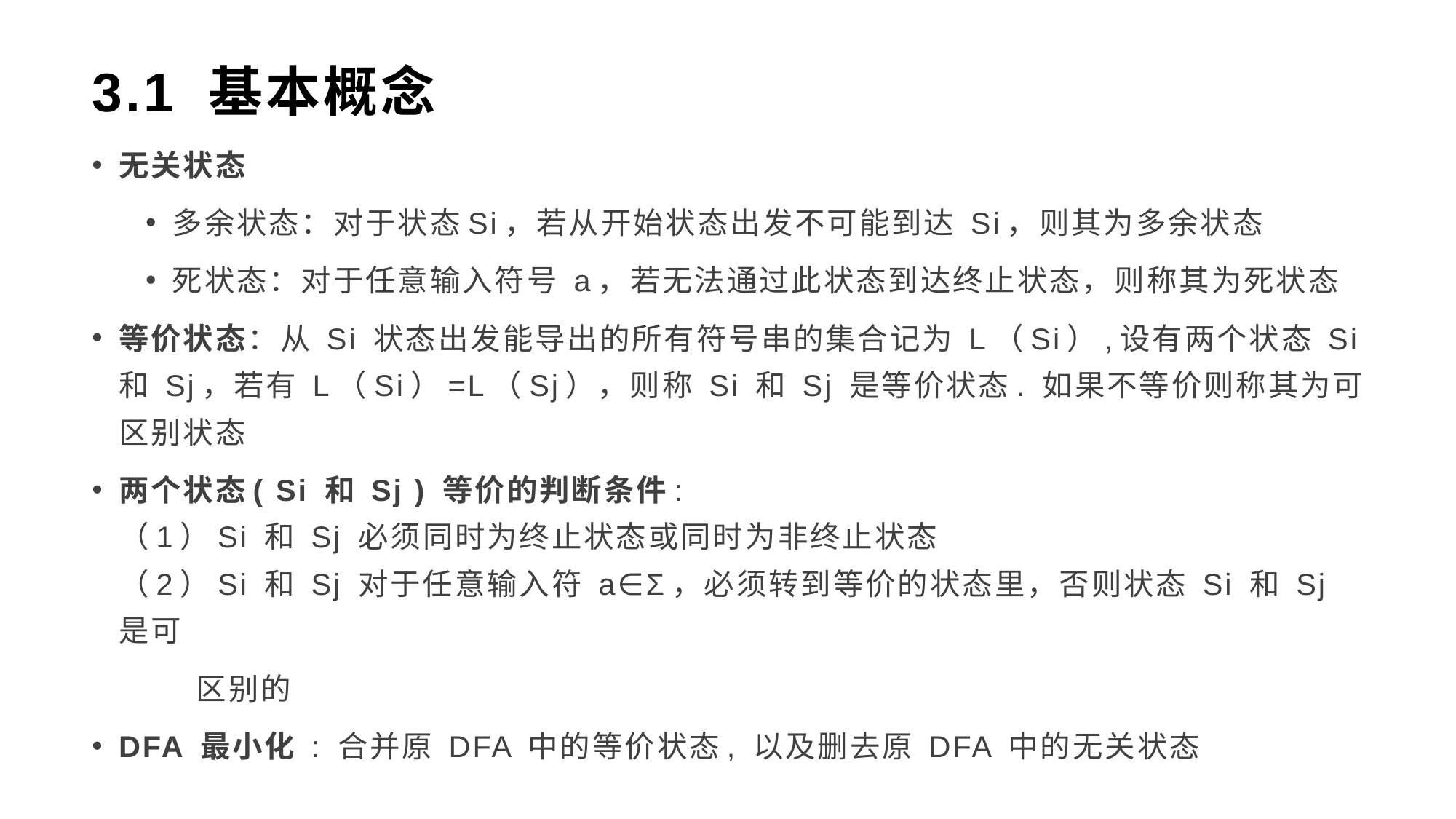

# 3.1 基本概念
无关状态
多余状态：对于状态Si，若从开始状态出发不可能到达 Si，则其为多余状态
死状态：对于任意输入符号 a，若无法通过此状态到达终止状态，则称其为死状态
等价状态：从 Si 状态出发能导出的所有符号串的集合记为 L（Si）,设有两个状态 Si 和 Sj，若有 L（Si）=L（Sj），则称 Si 和 Sj 是等价状态. 如果不等价则称其为可区别状态
两个状态( Si 和 Sj ) 等价的判断条件:
（1）Si 和 Sj 必须同时为终止状态或同时为非终止状态
（2）Si 和 Sj 对于任意输入符 a∈Σ，必须转到等价的状态里，否则状态 Si 和 Sj 是可
           区别的
DFA 最小化 : 合并原 DFA 中的等价状态, 以及删去原 DFA 中的无关状态